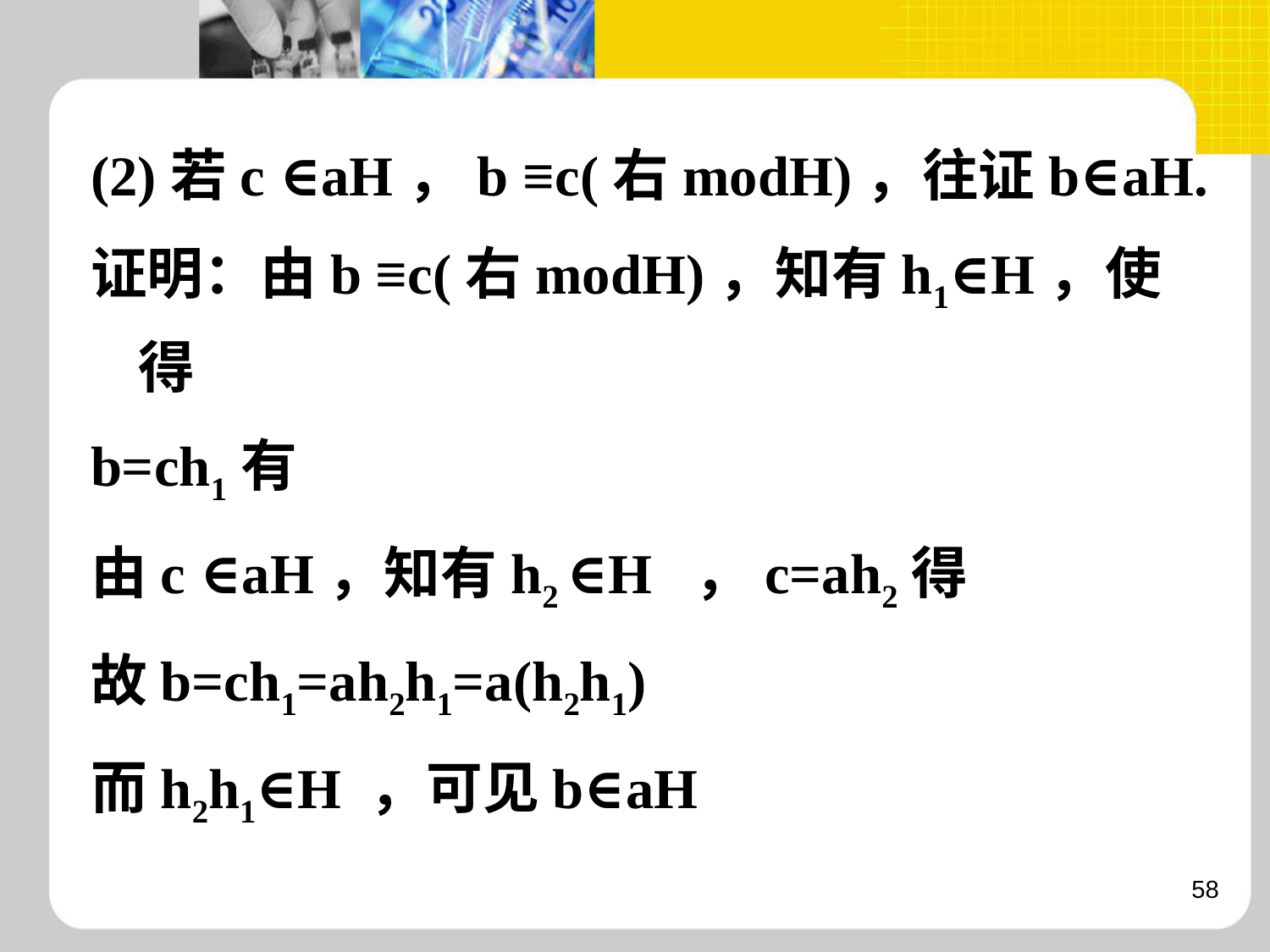

(2)若c ∈aH，b ≡c(右modH)，往证b∈aH.
证明：由b ≡c(右modH)，知有h1∈H，使得
b=ch1有
由c ∈aH，知有h2 ∈H  ，c=ah2得
故b=ch1=ah2h1=a(h2h1)
而h2h1∈H ，可见b∈aH

58